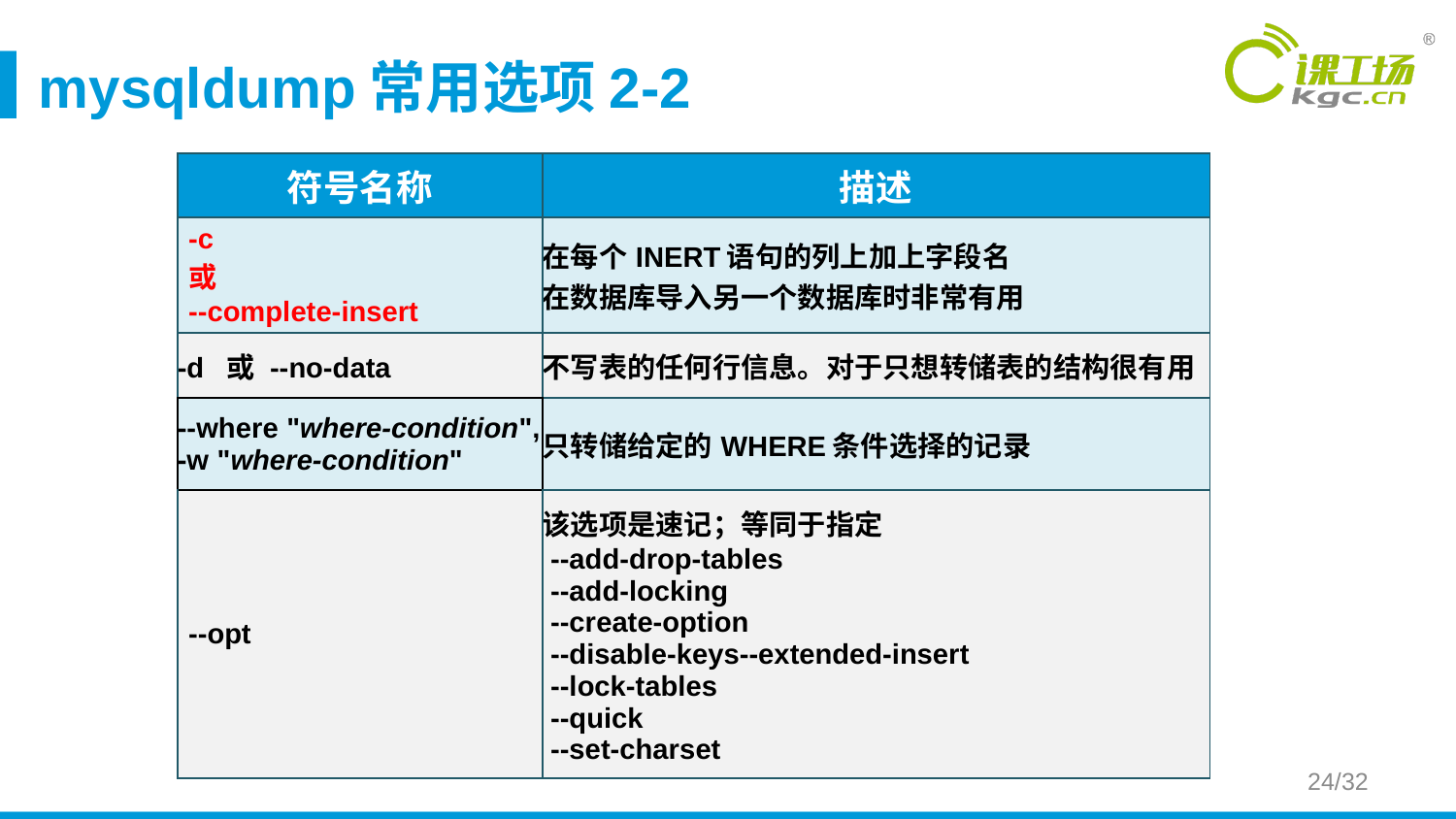

# mysqldump常用选项2-2
| 符号名称 | 描述 |
| --- | --- |
| -c 或 --complete-insert | 在每个INERT语句的列上加上字段名 在数据库导入另一个数据库时非常有用 |
| -d 或 --no-data | 不写表的任何行信息。对于只想转储表的结构很有用 |
| --where "where-condition", -w "where-condition" | 只转储给定的WHERE条件选择的记录 |
| --opt | 该选项是速记；等同于指定 --add-drop-tables --add-locking --create-option --disable-keys--extended-insert --lock-tables --quick --set-charset |
24/32